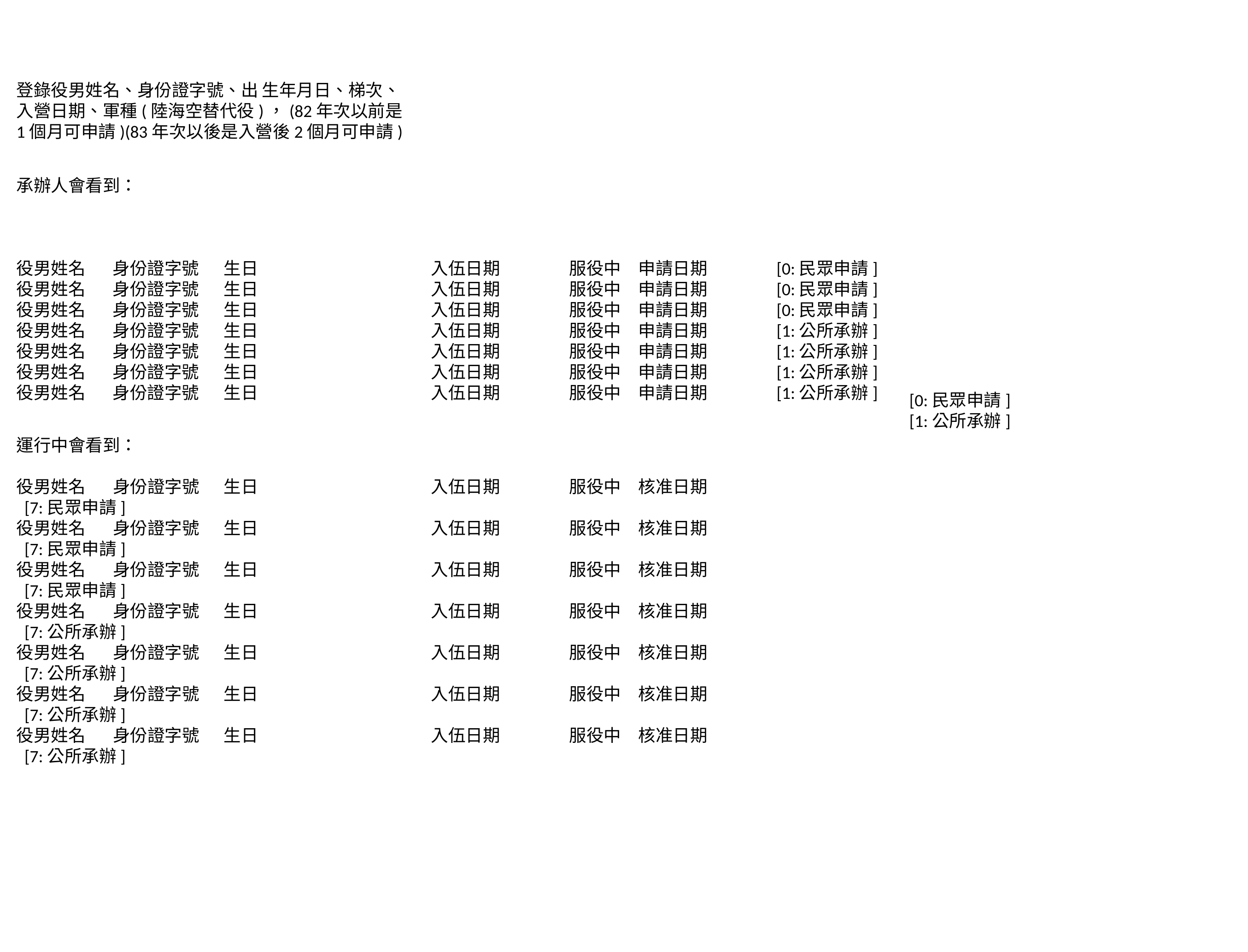

登錄役男姓名、身份證字號、出 生年月日、梯次、入營日期、軍種(陸海空替代役)，(82年次以前是1個月可申請)(83年次以後是入營後2個月可申請)
承辦人會看到：

役男姓名       身份證字號	生日			入伍日期	服役中	申請日期	[0:民眾申請]
役男姓名       身份證字號	生日			入伍日期	服役中	申請日期	[0:民眾申請]
役男姓名       身份證字號	生日			入伍日期	服役中	申請日期	[0:民眾申請]
役男姓名       身份證字號	生日			入伍日期	服役中	申請日期	[1:公所承辦]
役男姓名       身份證字號	生日			入伍日期	服役中	申請日期	[1:公所承辦]
役男姓名       身份證字號	生日			入伍日期	服役中	申請日期	[1:公所承辦]
役男姓名       身份證字號	生日			入伍日期	服役中	申請日期	[1:公所承辦]

[0:民眾申請]
[1:公所承辦]

運行中會看到：

役男姓名       身份證字號	生日			入伍日期	服役中	核准日期                          [7:民眾申請]
役男姓名       身份證字號	生日			入伍日期	服役中	核准日期                          [7:民眾申請]
役男姓名       身份證字號	生日			入伍日期	服役中	核准日期                          [7:民眾申請]
役男姓名       身份證字號	生日			入伍日期	服役中	核准日期                          [7:公所承辦]
役男姓名       身份證字號	生日			入伍日期	服役中	核准日期                          [7:公所承辦]
役男姓名       身份證字號	生日			入伍日期	服役中	核准日期                          [7:公所承辦]
役男姓名       身份證字號	生日			入伍日期	服役中	核准日期                          [7:公所承辦]